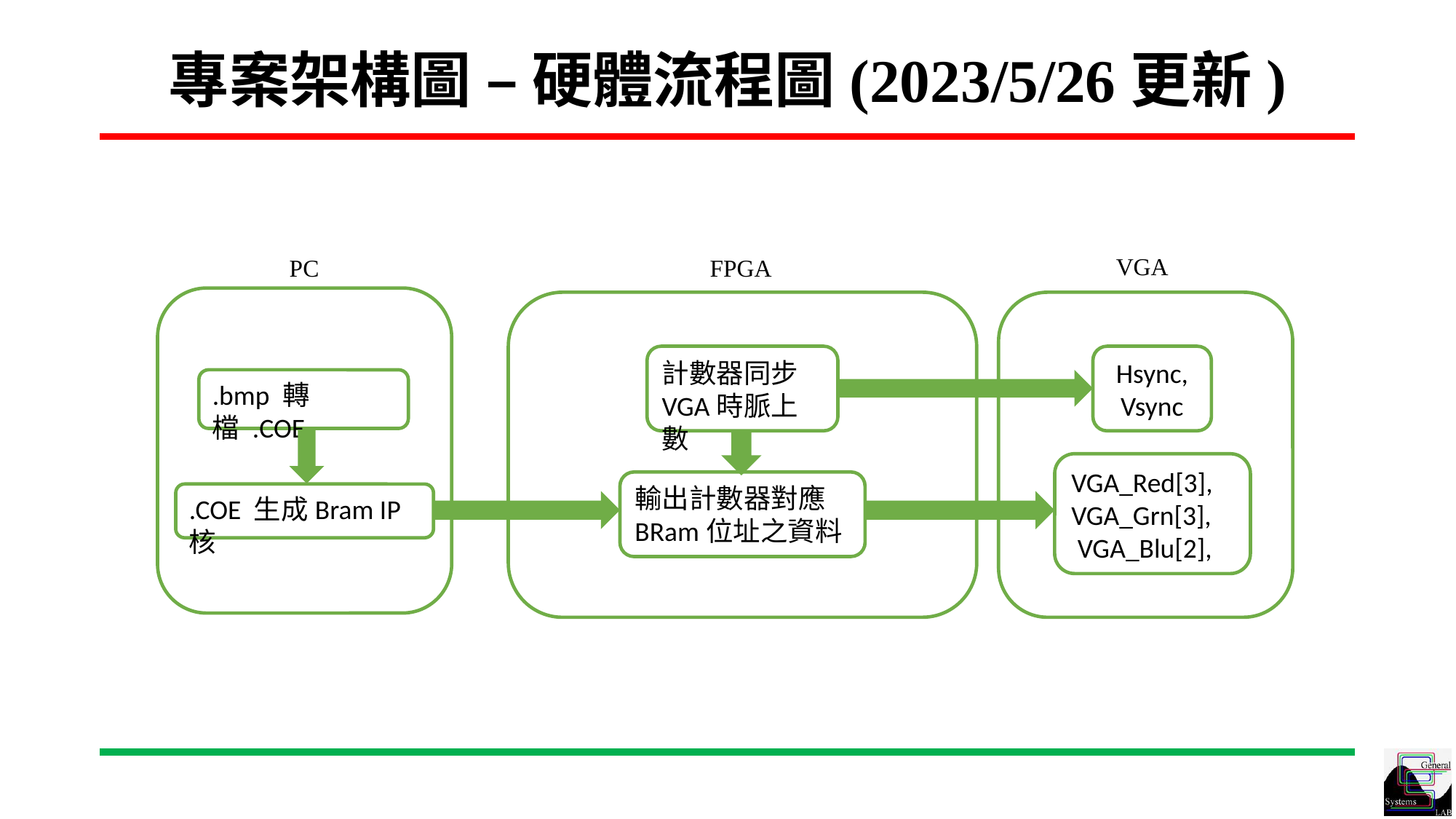

# 專案架構圖 – 硬體流程圖(2023/5/26更新)
VGA
PC

FPGA

Hsync,
Vsync
計數器同步VGA時脈上數
.bmp 轉檔 .COE

VGA_Red[3],
VGA_Grn[3],
 VGA_Blu[2],

輸出計數器對應BRam位址之資料
.COE 生成Bram IP核